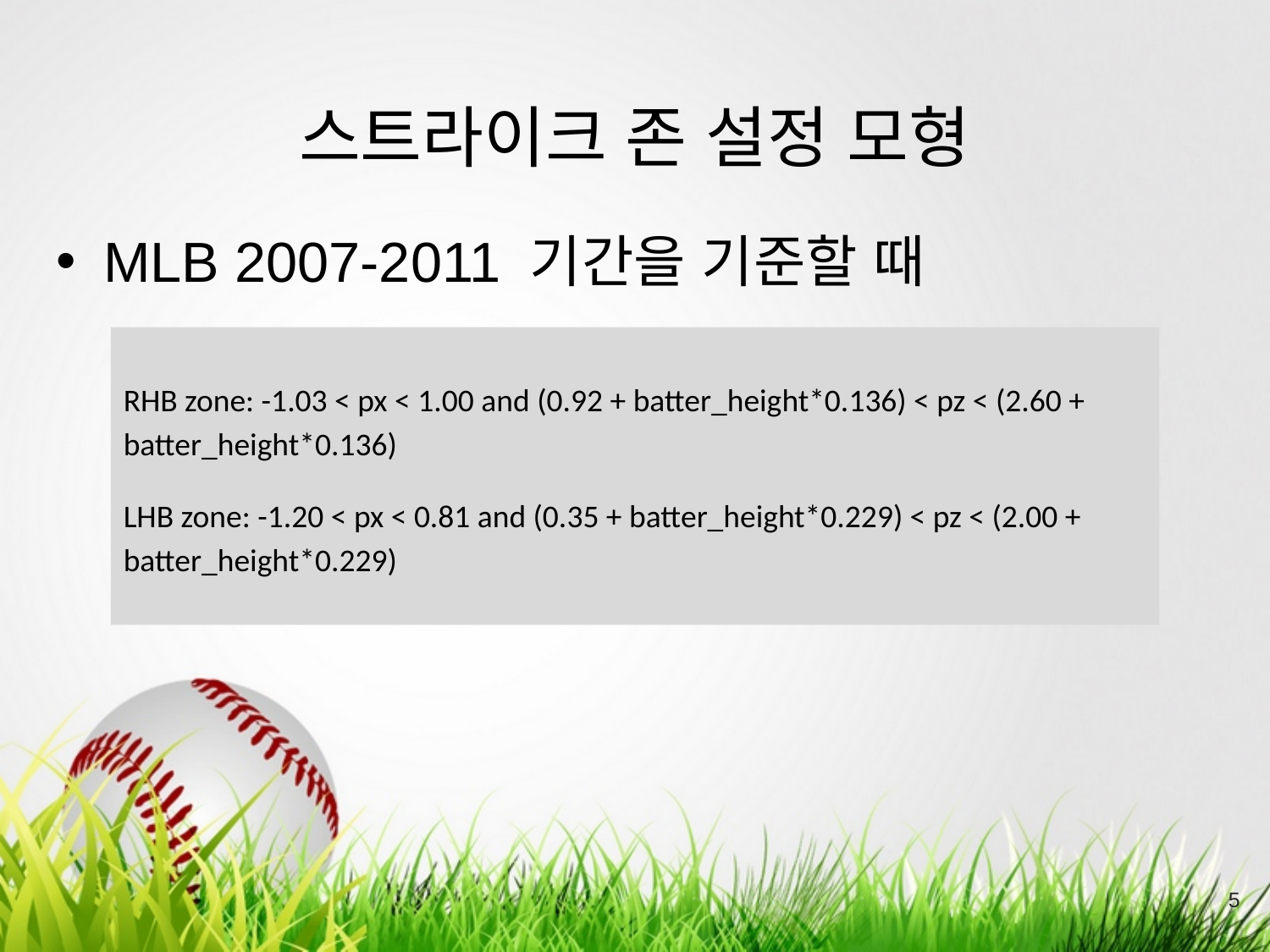

# 스트라이크 존 설정 모형
MLB 2007-2011 기간을 기준할 때

RHB zone: -1.03 < px < 1.00 and (0.92 + batter_height*0.136) < pz < (2.60 + batter_height*0.136)
LHB zone: -1.20 < px < 0.81 and (0.35 + batter_height*0.229) < pz < (2.00 + batter_height*0.229)
5